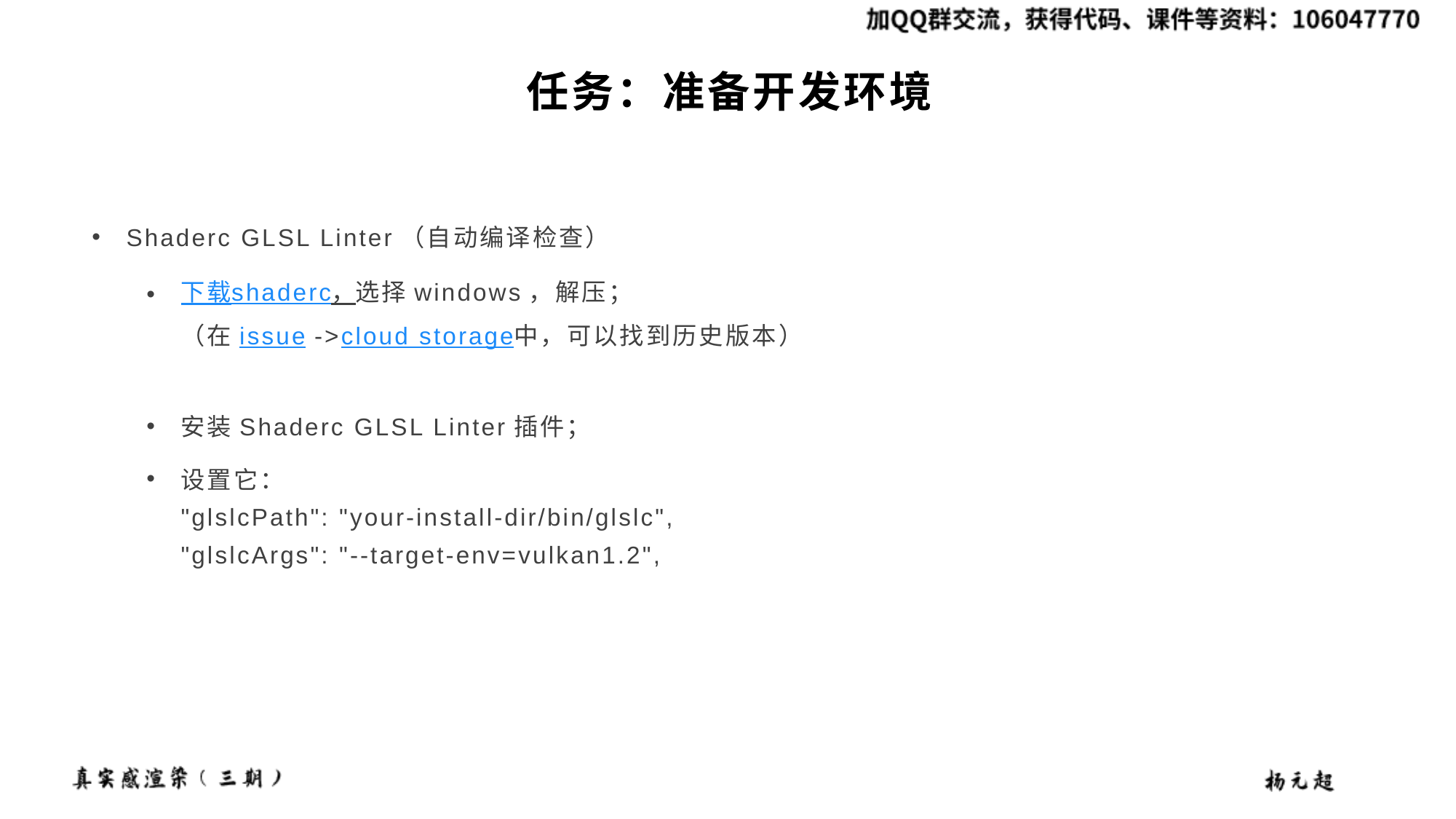

# 任务：准备开发环境
Shaderc GLSL Linter（自动编译检查）
下载shaderc，选择windows，解压；
（在issue ->cloud storage中，可以找到历史版本）
安装Shaderc GLSL Linter插件；
设置它：
"glslcPath": "your-install-dir/bin/glslc",
"glslcArgs": "--target-env=vulkan1.2",